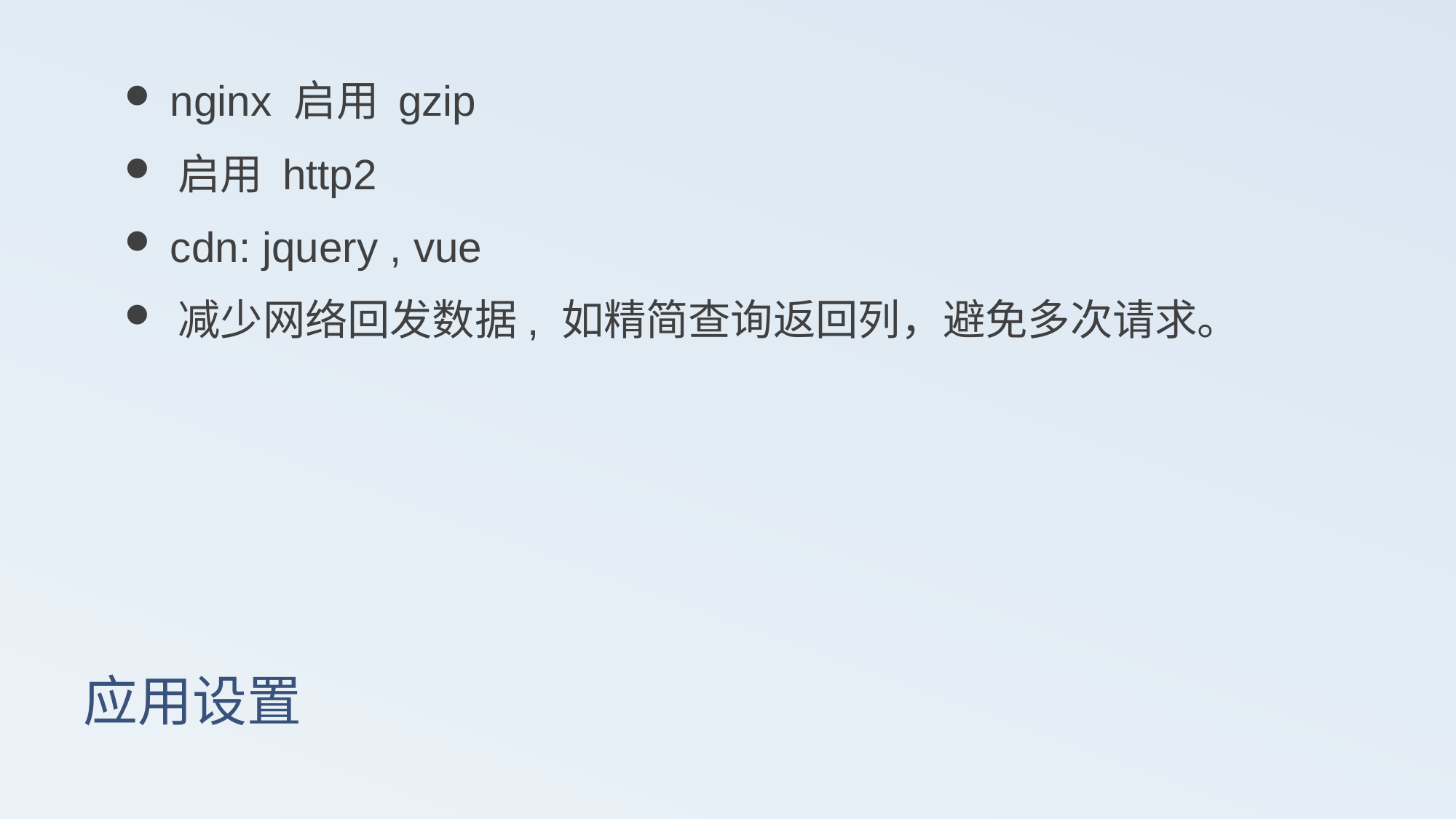

nginx 启用 gzip
 启用 http2
 cdn: jquery , vue
 减少网络回发数据, 如精简查询返回列，避免多次请求。

# 应用设置